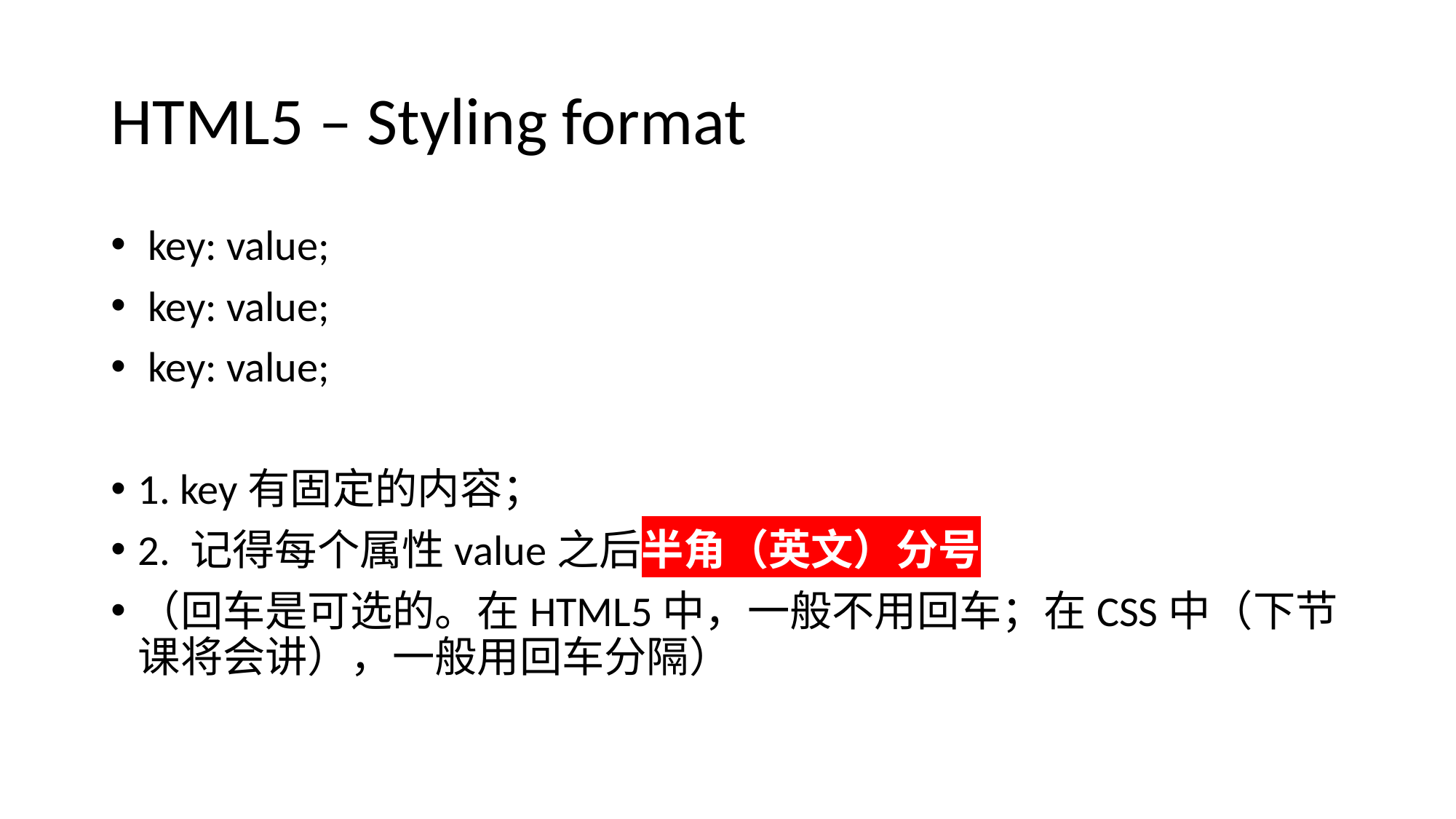

# HTML5 – Styling format
 key: value;
 key: value;
 key: value;

1. key有固定的内容；
2. 记得每个属性value之后半角（英文）分号
（回车是可选的。在HTML5中，一般不用回车；在CSS中（下节课将会讲），一般用回车分隔）